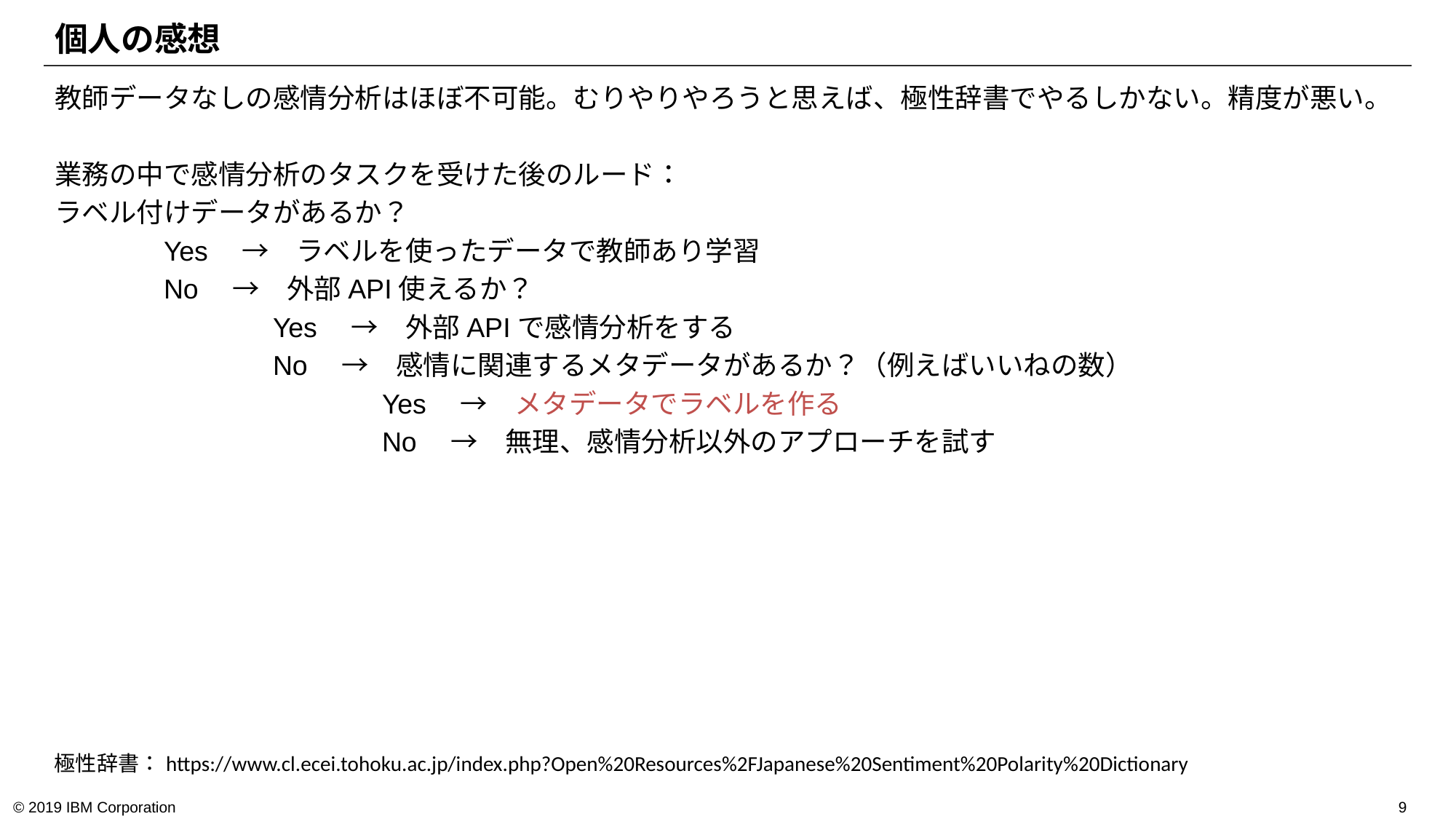

# 個人の感想
教師データなしの感情分析はほぼ不可能。むりやりやろうと思えば、極性辞書でやるしかない。精度が悪い。

業務の中で感情分析のタスクを受けた後のルード：
ラベル付けデータがあるか？
	Yes　→　ラベルを使ったデータで教師あり学習
	No　→　外部API使えるか？
		Yes　→　外部APIで感情分析をする
		No　→　感情に関連するメタデータがあるか？（例えばいいねの数）
			Yes　→　メタデータでラベルを作る
			No　→　無理、感情分析以外のアプローチを試す

極性辞書：https://www.cl.ecei.tohoku.ac.jp/index.php?Open%20Resources%2FJapanese%20Sentiment%20Polarity%20Dictionary